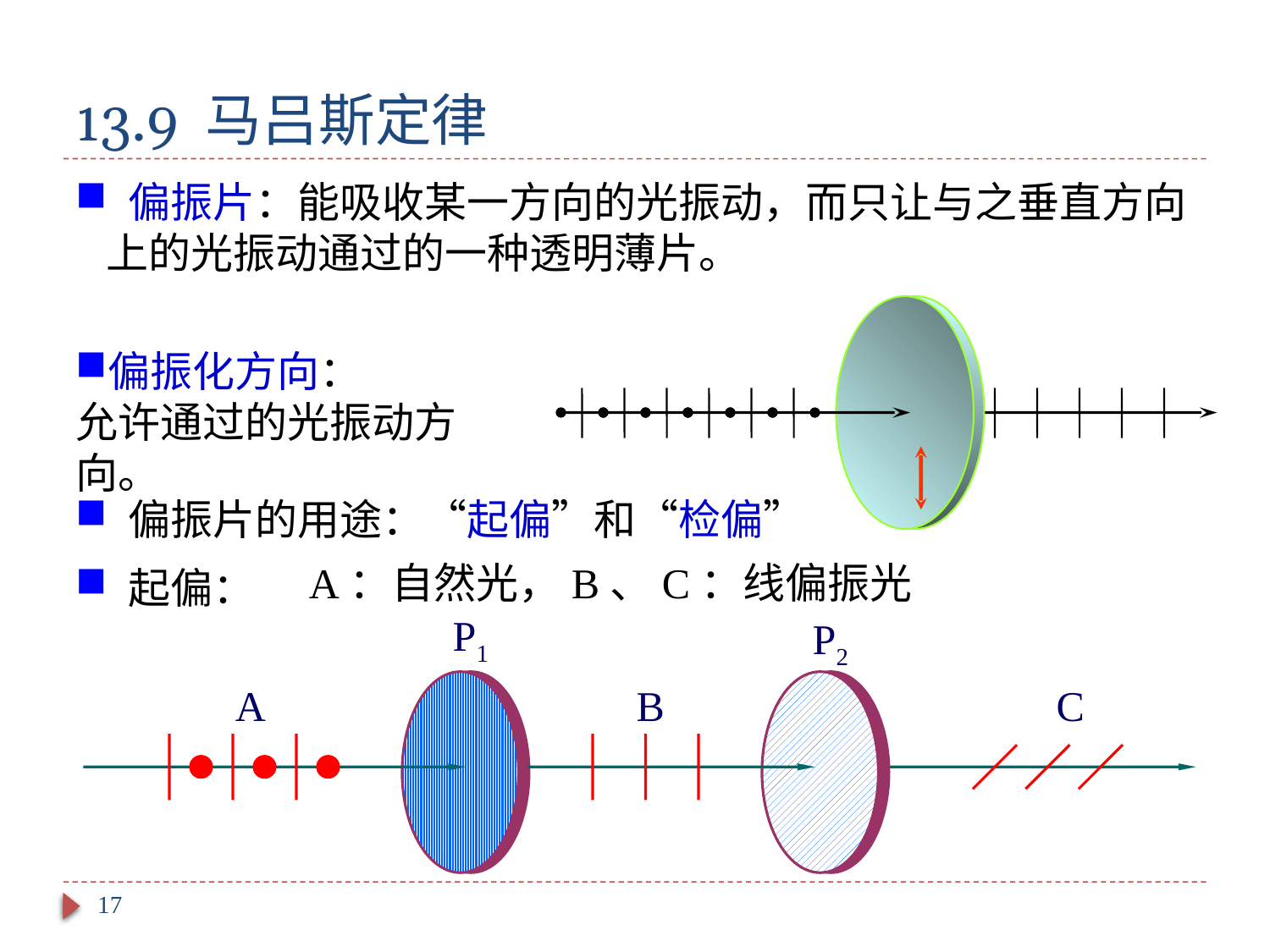

# 13.9 马吕斯定律
 偏振片：能吸收某一方向的光振动，而只让与之垂直方向上的光振动通过的一种透明薄片。

偏振化方向：
允许通过的光振动方向。

 偏振片的用途：“起偏”和“检偏”
A：自然光，B、C：线偏振光
 起偏：
P1
P2

A
B
C

17